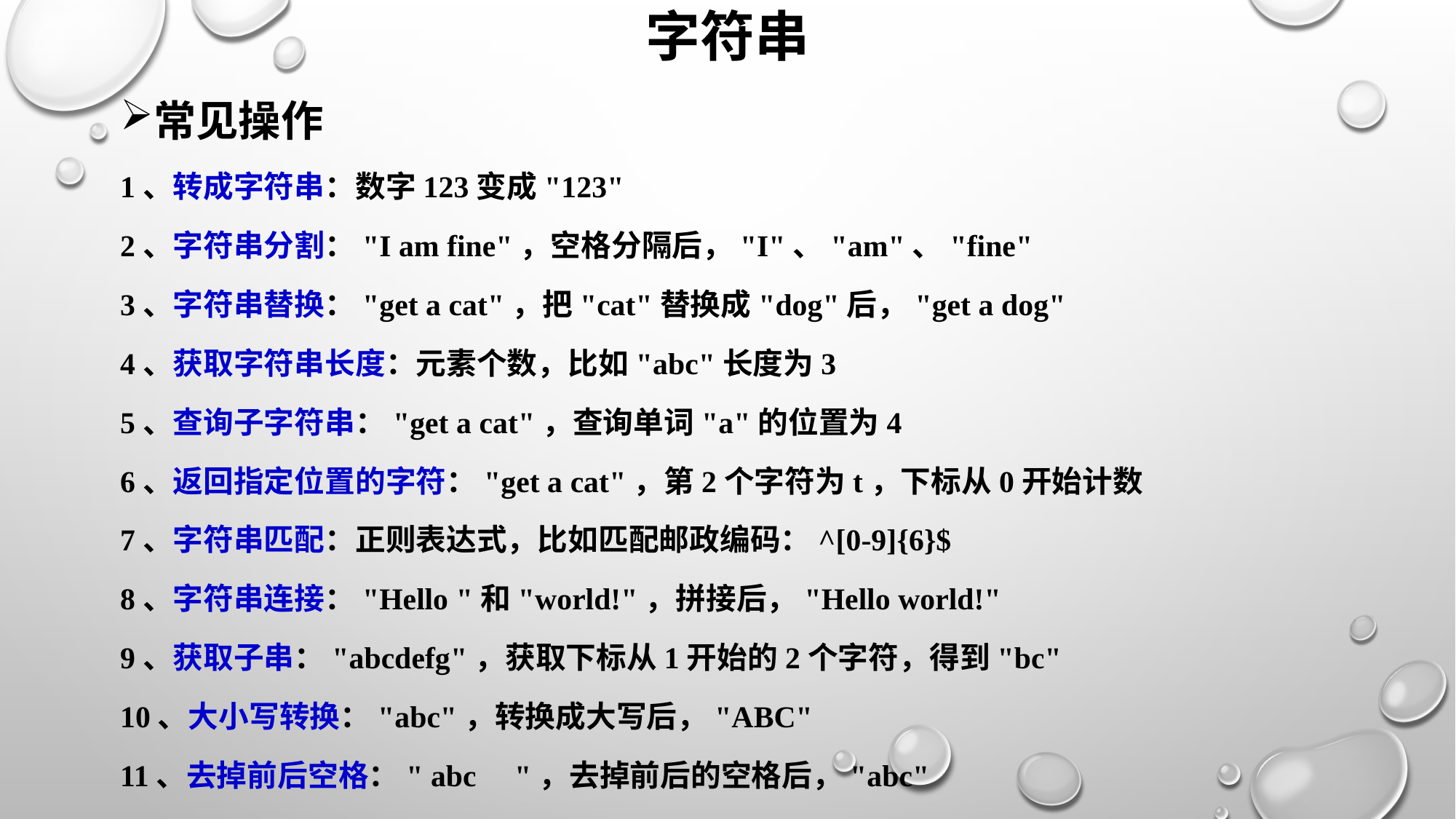

# 字符串
常见操作
1、转成字符串：数字123变成"123"
2、字符串分割："I am fine"，空格分隔后，"I"、"am"、"fine"
3、字符串替换："get a cat"，把"cat"替换成"dog"后，"get a dog"
4、获取字符串长度：元素个数，比如"abc"长度为3
5、查询子字符串："get a cat"，查询单词"a"的位置为4
6、返回指定位置的字符："get a cat"，第2个字符为t，下标从0开始计数
7、字符串匹配：正则表达式，比如匹配邮政编码：^[0-9]{6}$
8、字符串连接："Hello "和"world!"，拼接后，"Hello world!"
9、获取子串："abcdefg"，获取下标从1开始的2个字符，得到"bc"
10、大小写转换："abc"，转换成大写后，"ABC"
11、去掉前后空格：" abc     "，去掉前后的空格后，"abc"